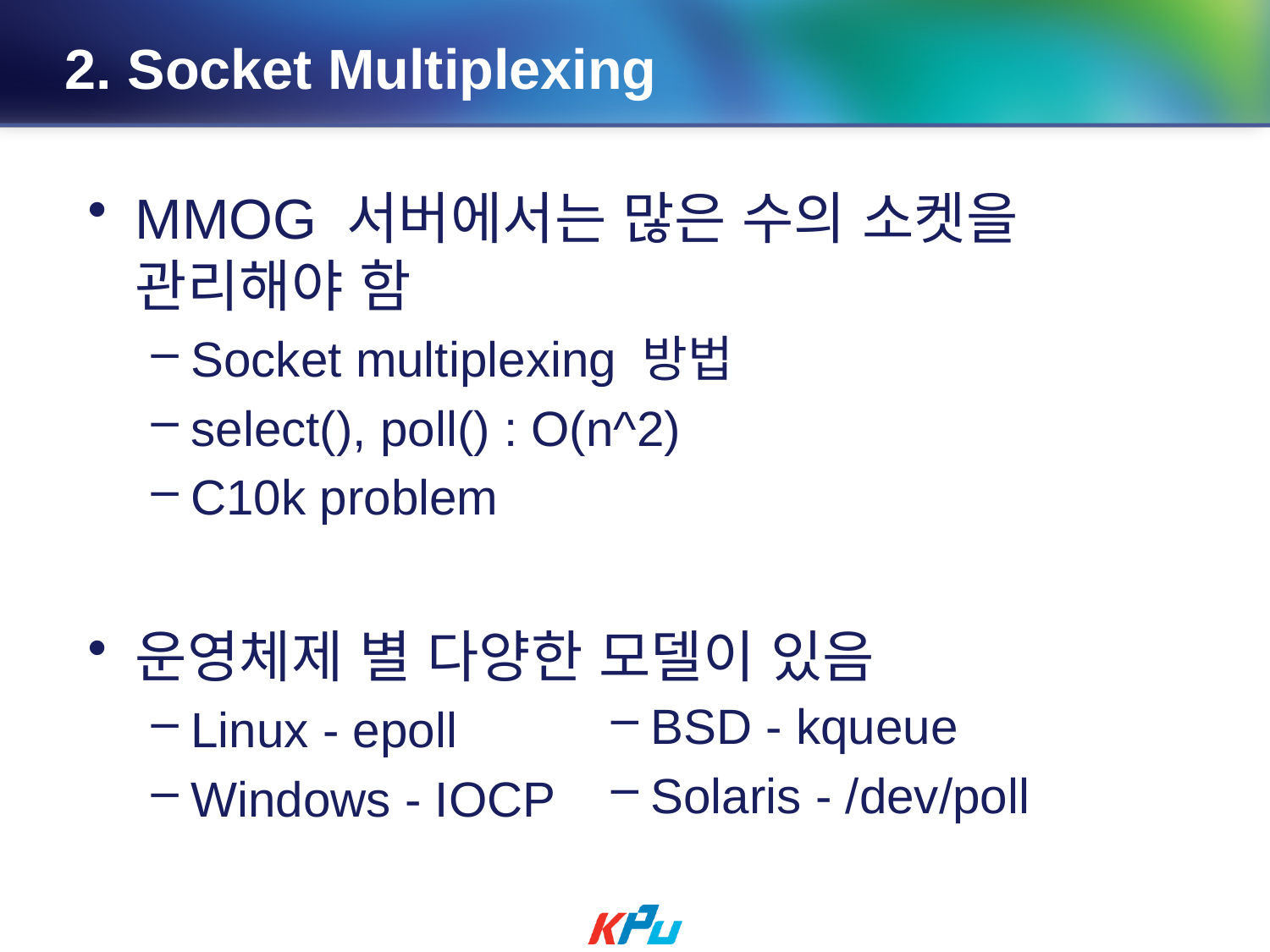

# 2. Socket Multiplexing
MMOG 서버에서는 많은 수의 소켓을 관리해야 함
Socket multiplexing 방법
select(), poll() : O(n^2)
C10k problem

운영체제 별 다양한 모델이 있음
Linux - epoll
Windows - IOCP
BSD - kqueue
Solaris - /dev/poll